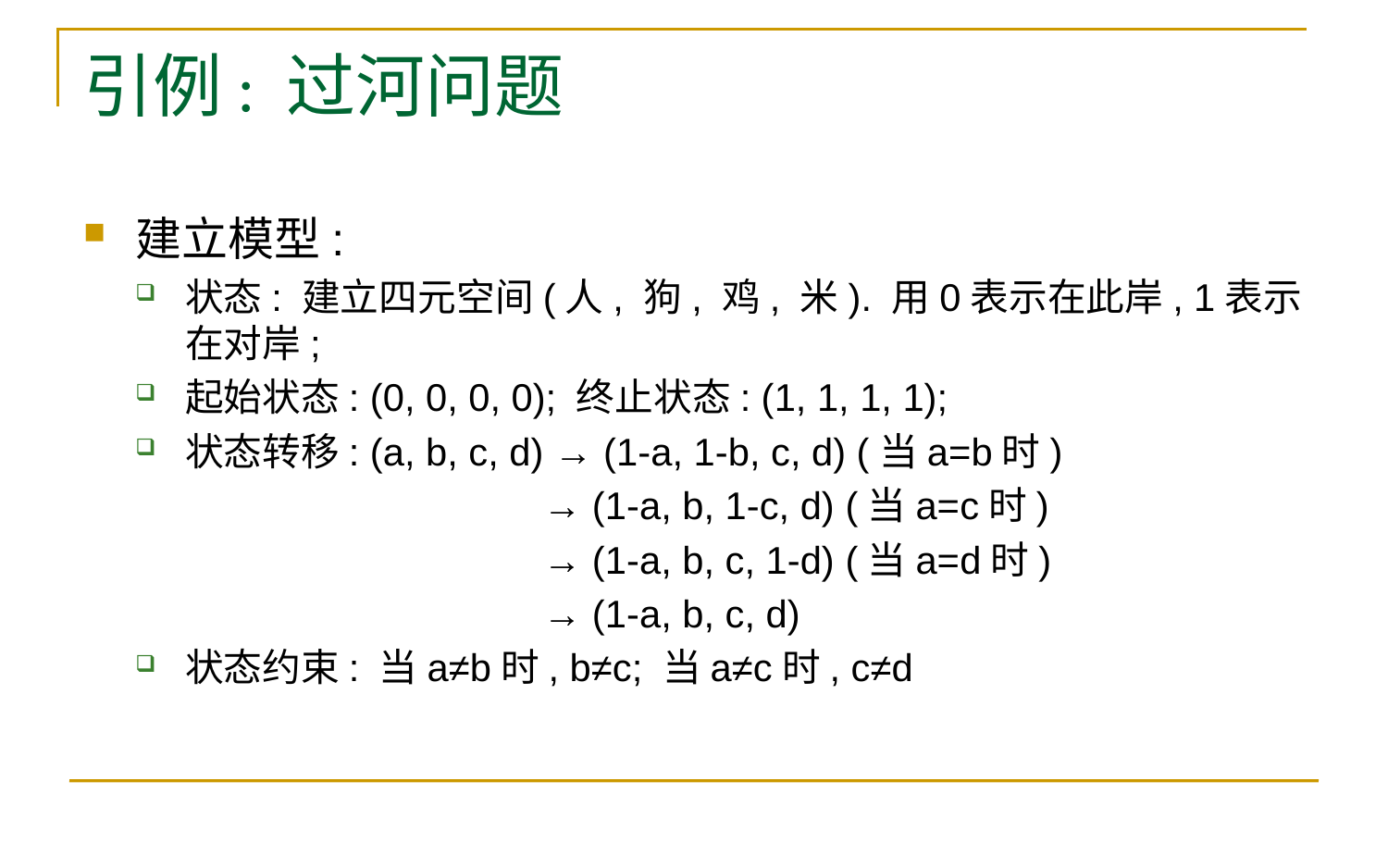

# 引例: 过河问题
建立模型:
状态: 建立四元空间(人, 狗, 鸡, 米). 用0表示在此岸, 1表示在对岸;
起始状态: (0, 0, 0, 0); 终止状态: (1, 1, 1, 1);
状态转移: (a, b, c, d) → (1-a, 1-b, c, d) (当a=b时)
                                       → (1-a, b, 1-c, d) (当a=c时)
                                       → (1-a, b, c, 1-d) (当a=d时)
                                       → (1-a, b, c, d)
状态约束: 当a≠b时, b≠c; 当a≠c时, c≠d